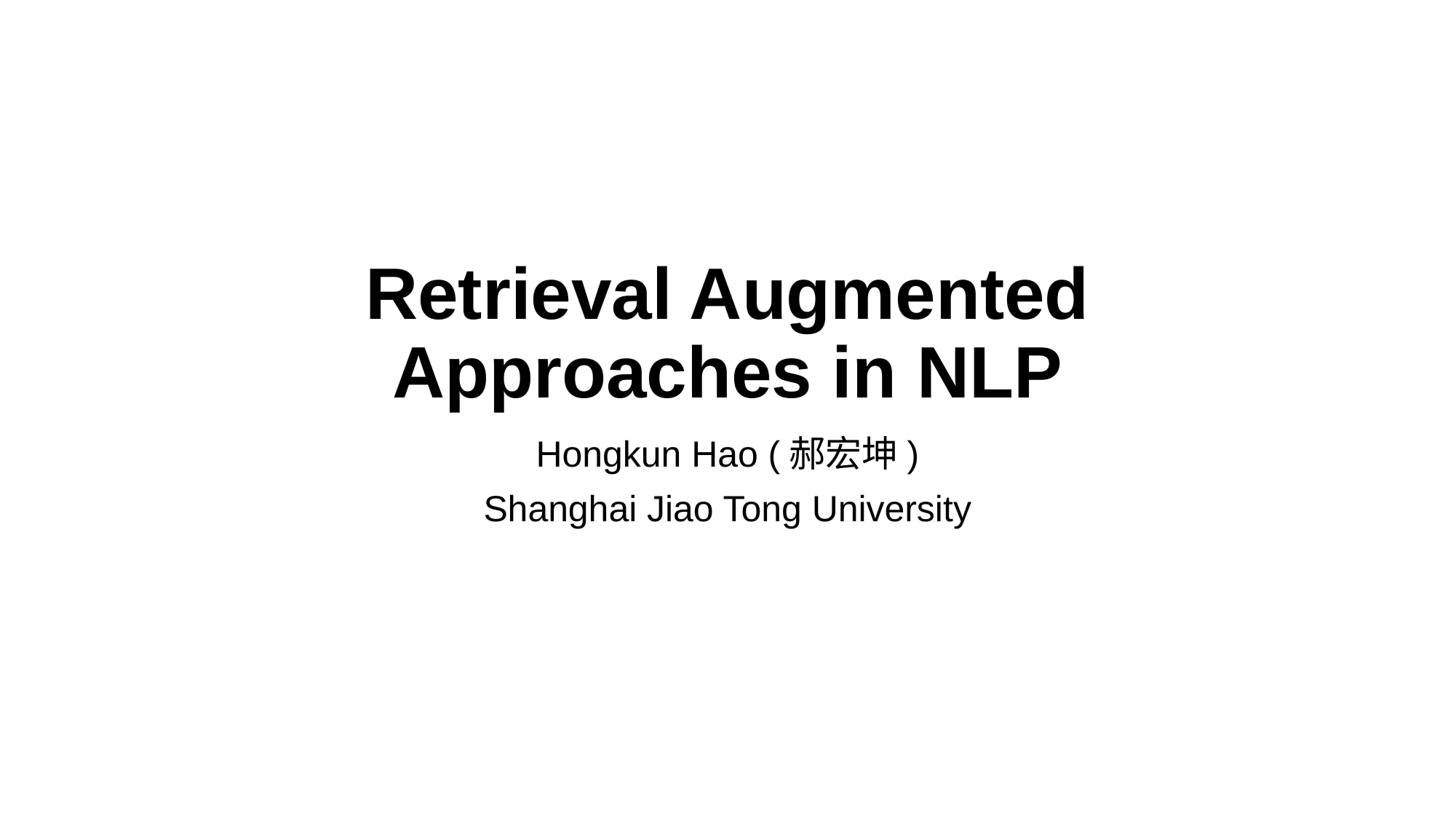

# Retrieval Augmented Approaches in NLP

Hongkun Hao (郝宏坤)
Shanghai Jiao Tong University